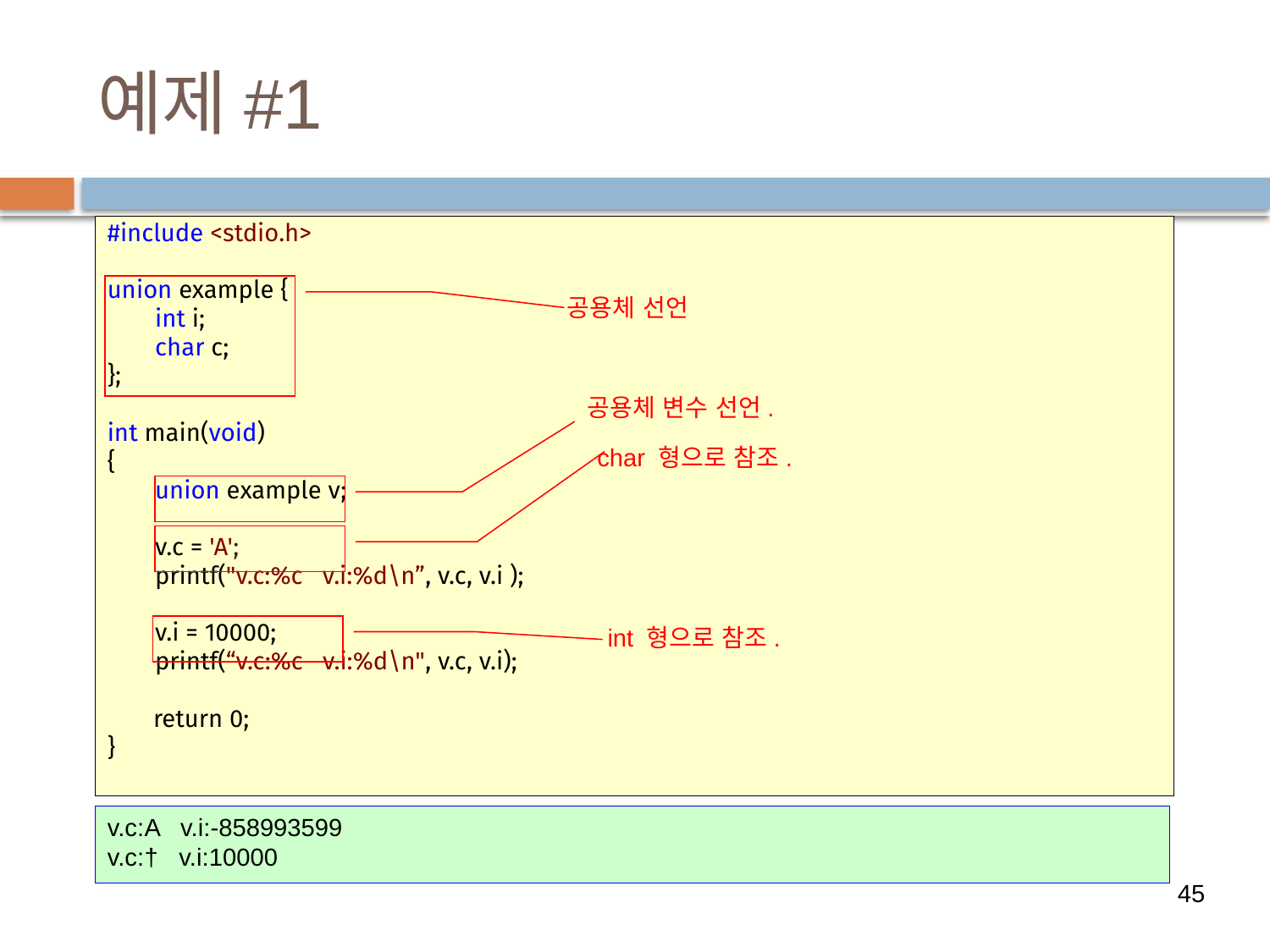

# 예제#1
#include <stdio.h>

union example {
	int i;
	char c;
};

int main(void)
{
	union example v;

	v.c = 'A';
	printf("v.c:%c   v.i:%d\n”, v.c, v.i );

	v.i = 10000;
	printf(“v.c:%c   v.i:%d\n", v.c, v.i);

       return 0;
}

공용체 선언

공용체 변수 선언.
char 형으로 참조.

int 형으로 참조.
v.c:A   v.i:-858993599
v.c:†   v.i:10000
45